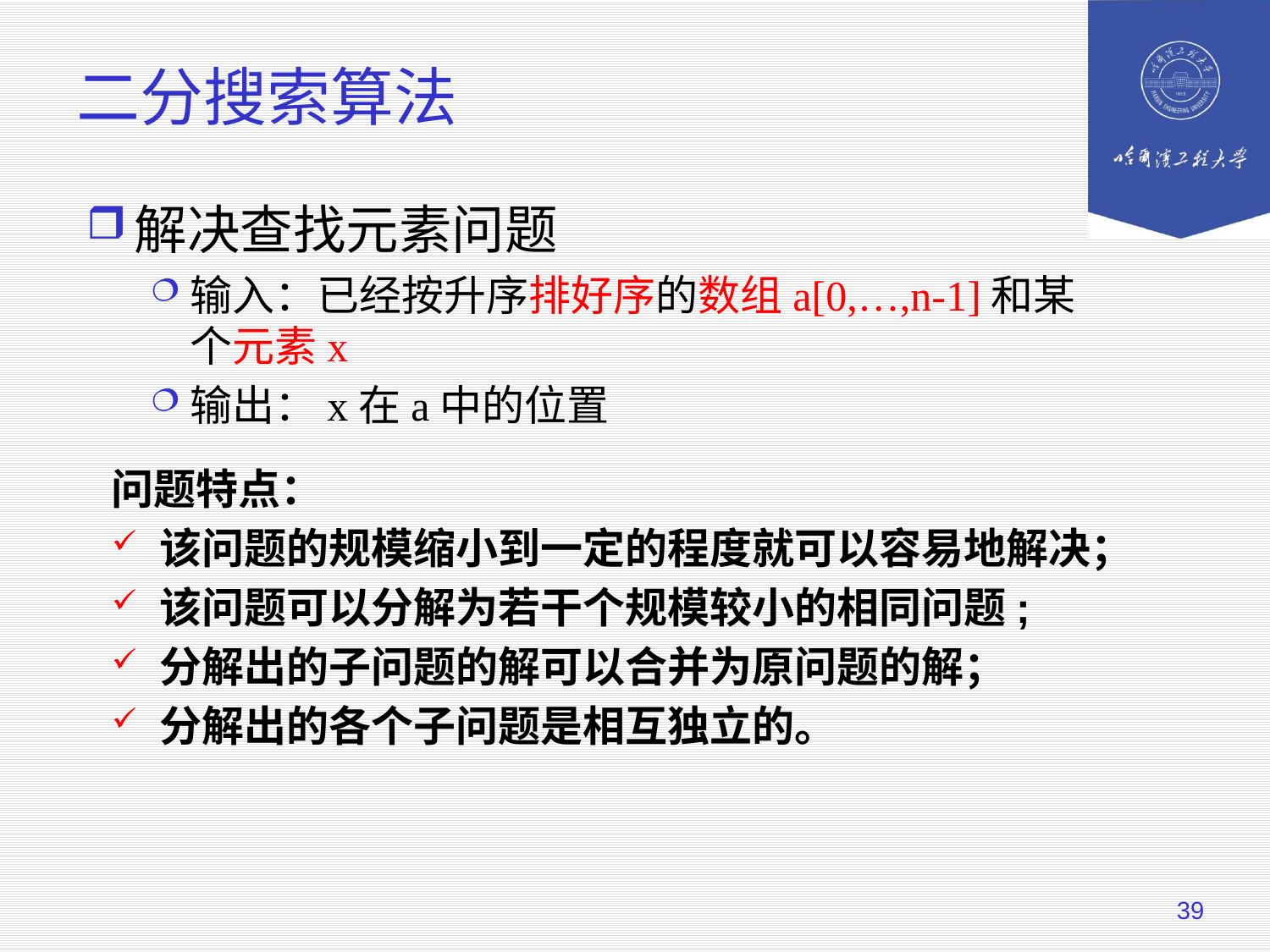

# 二分搜索算法
解决查找元素问题
输入：已经按升序排好序的数组a[0,…,n-1]和某个元素x
输出：x在a中的位置

问题特点：
该问题的规模缩小到一定的程度就可以容易地解决；
该问题可以分解为若干个规模较小的相同问题;
分解出的子问题的解可以合并为原问题的解；
分解出的各个子问题是相互独立的。
39